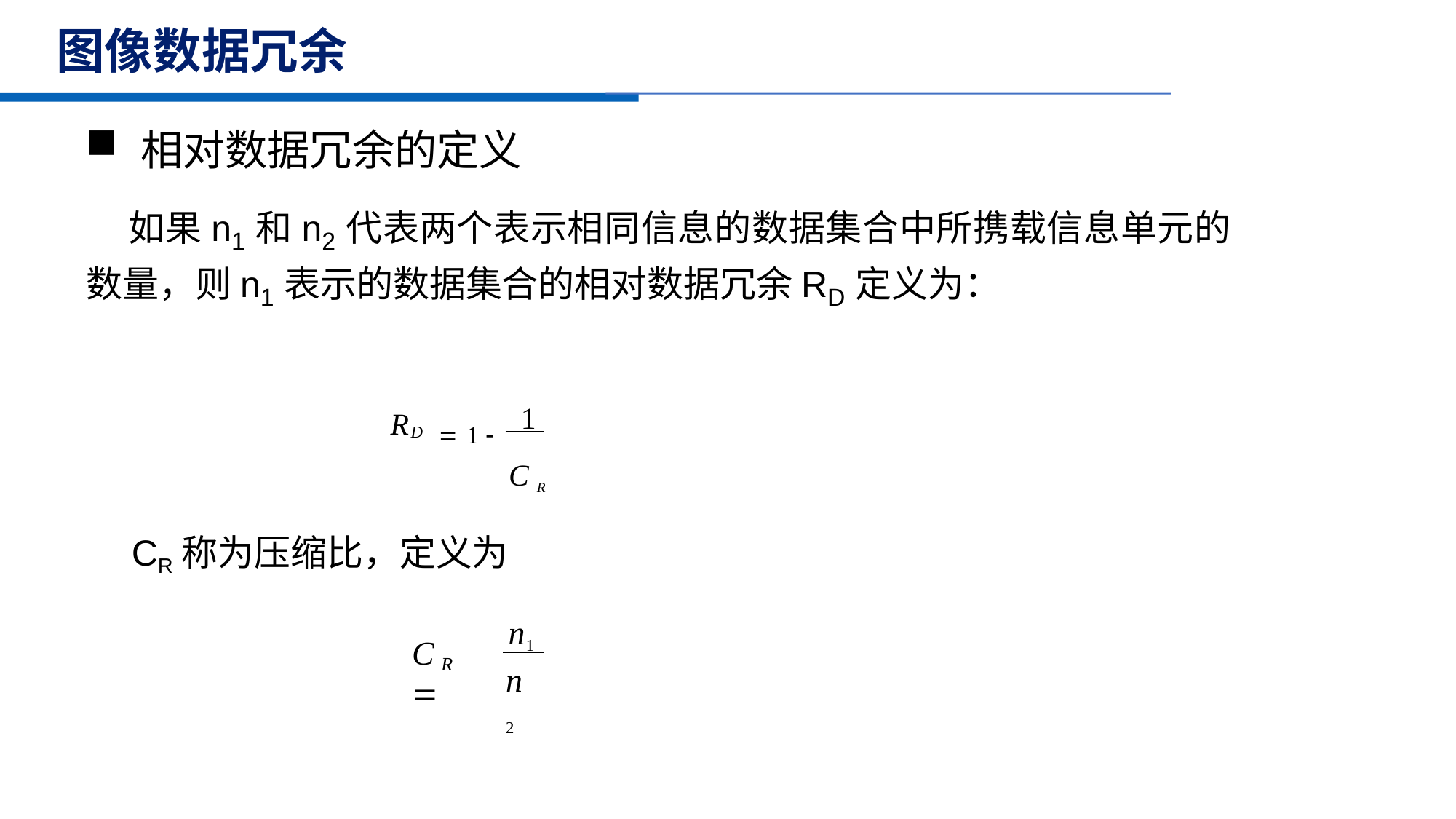

# 图像数据冗余
相对数据冗余的定义
如果n1和n2代表两个表示相同信息的数据集合中所携载信息单元的数量，则n1表示的数据集合的相对数据冗余RD定义为：
= 1 −   1
C R
R
D
CR称为压缩比，定义为
n1
C	=
R

n 2